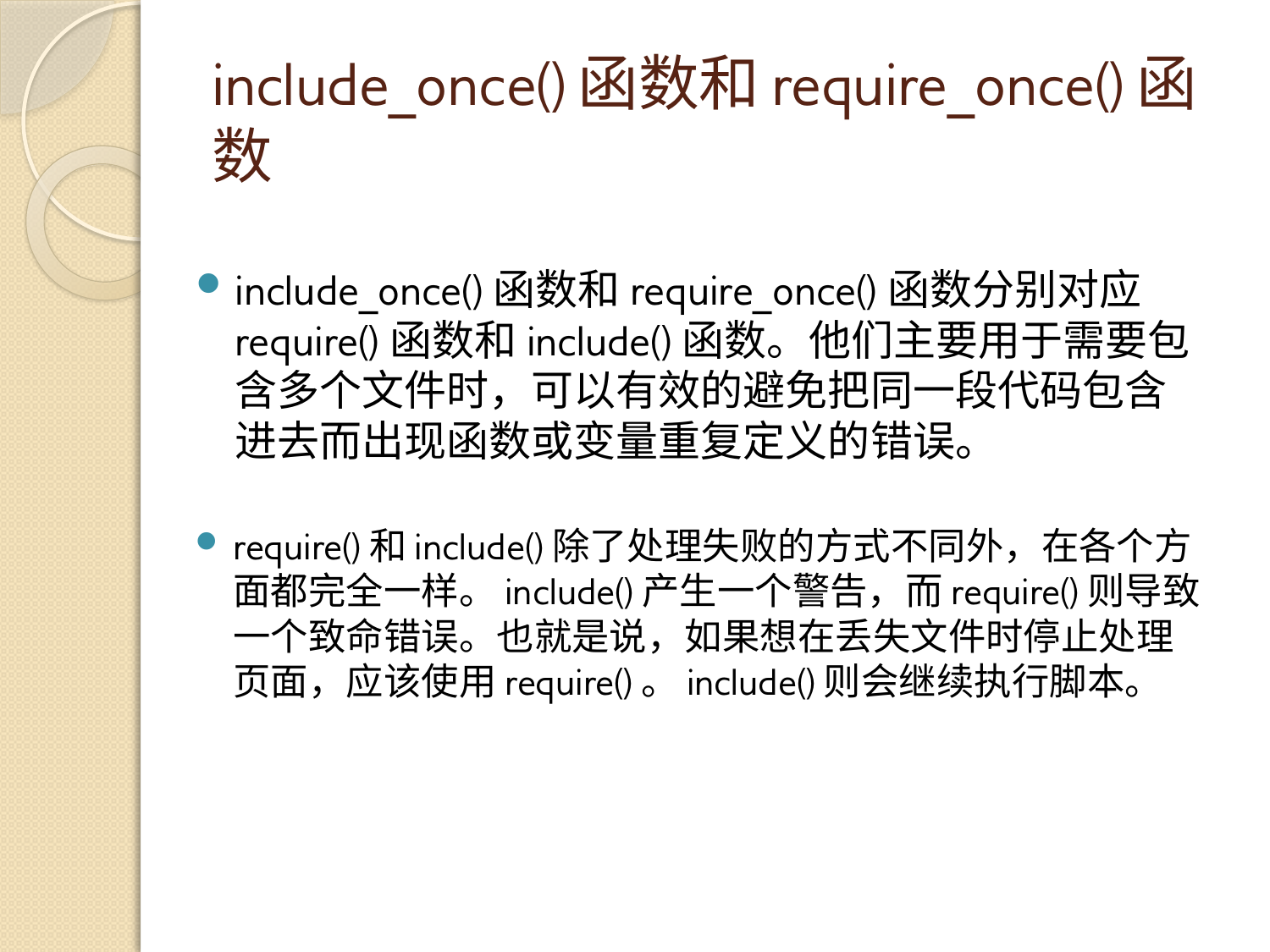

# include_once()函数和require_once()函数
include_once()函数和require_once()函数分别对应require()函数和include()函数。他们主要用于需要包含多个文件时，可以有效的避免把同一段代码包含进去而出现函数或变量重复定义的错误。
require()和include()除了处理失败的方式不同外，在各个方面都完全一样。include()产生一个警告，而require()则导致一个致命错误。也就是说，如果想在丢失文件时停止处理页面，应该使用require()。include()则会继续执行脚本。